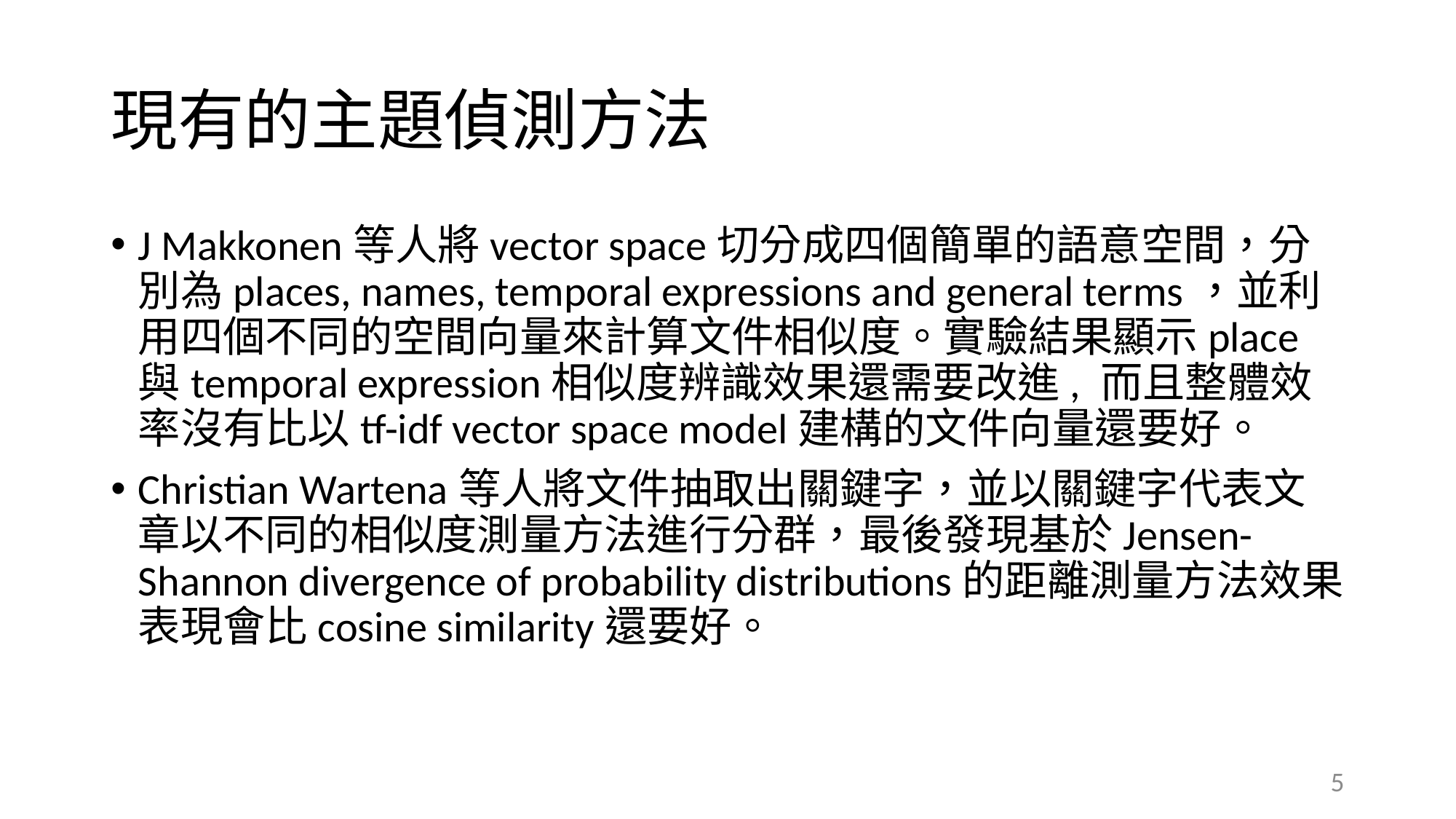

# 現有的主題偵測方法
J Makkonen等人將vector space切分成四個簡單的語意空間，分別為places, names, temporal expressions and general terms，並利用四個不同的空間向量來計算文件相似度。實驗結果顯示place與temporal expression相似度辨識效果還需要改進, 而且整體效率沒有比以tf-idf vector space model建構的文件向量還要好。
Christian Wartena等人將文件抽取出關鍵字，並以關鍵字代表文章以不同的相似度測量方法進行分群，最後發現基於Jensen-Shannon divergence of probability distributions的距離測量方法效果表現會比cosine similarity還要好。
5